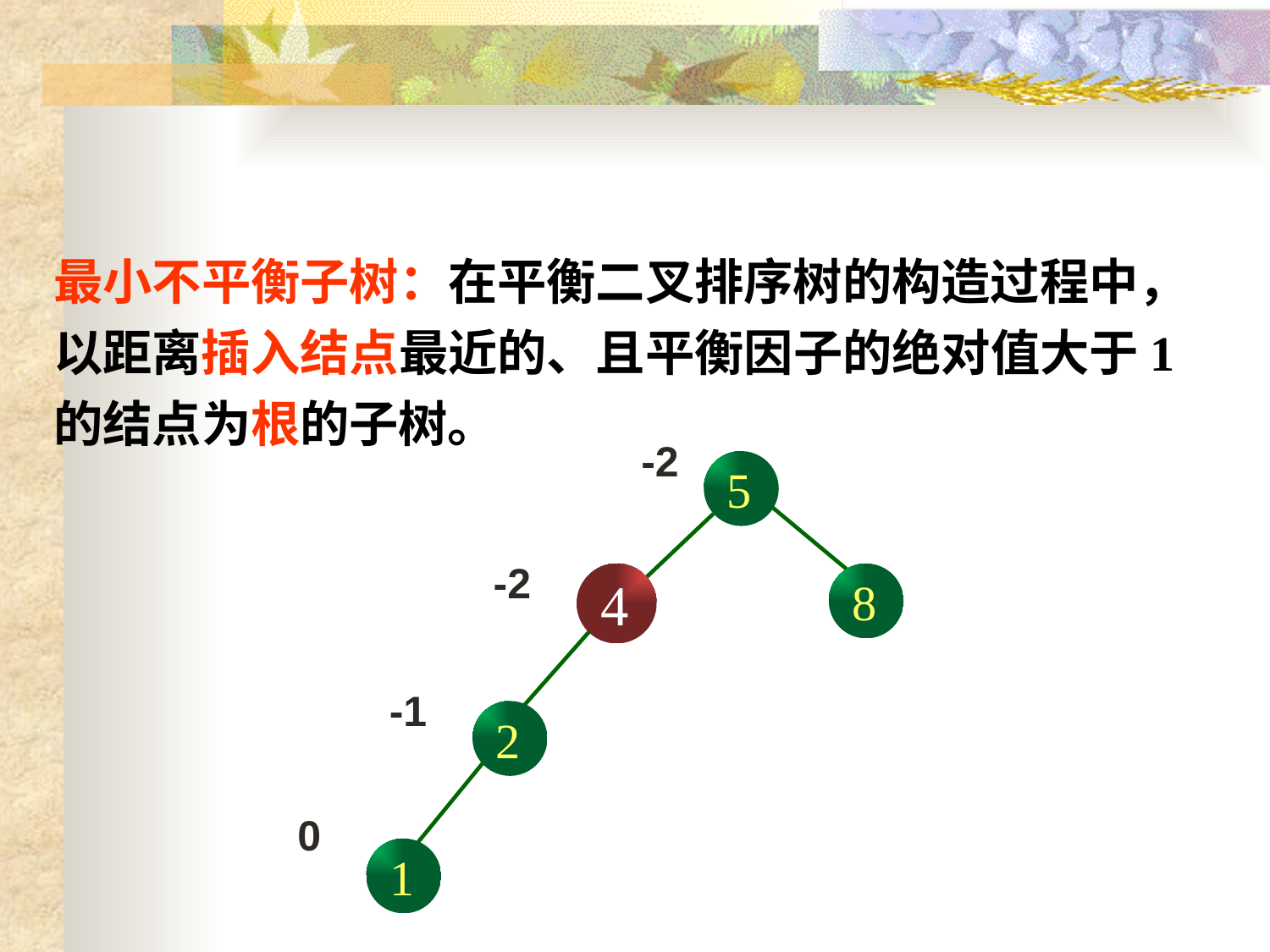

最小不平衡子树：在平衡二叉排序树的构造过程中，以距离插入结点最近的、且平衡因子的绝对值大于1的结点为根的子树。
-2
5

4
8

2
-2
4
-1

1
0